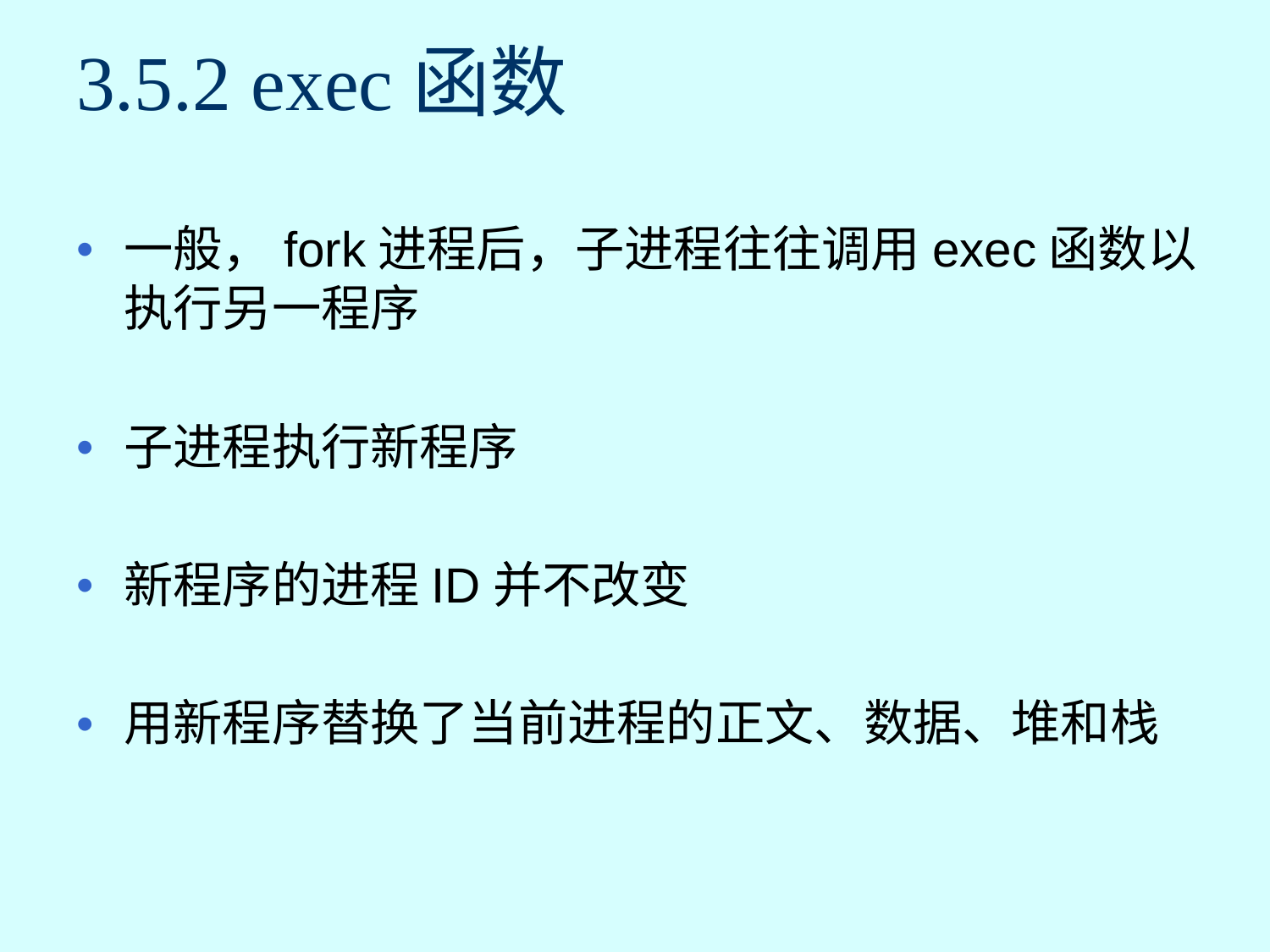

# 3.5.2 exec函数
一般，fork进程后，子进程往往调用exec函数以执行另一程序

子进程执行新程序

新程序的进程ID并不改变

用新程序替换了当前进程的正文、数据、堆和栈
65